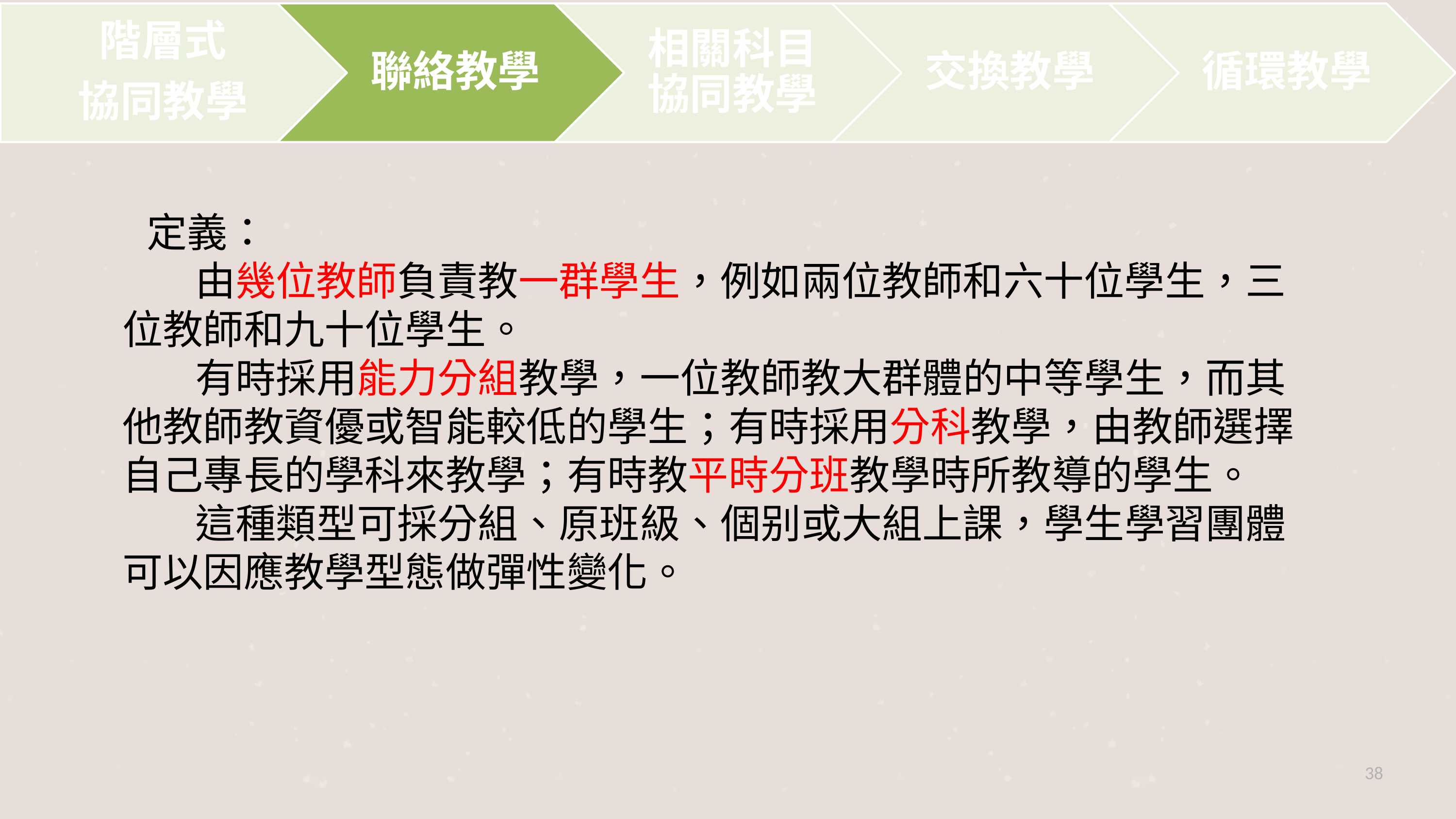

階層式
協同教學
聯絡教學
相關科目協同教學
交換教學
循環教學
定義：
	由幾位教師負責教一群學生，例如兩位教師和六十位學生，三位教師和九十位學生。
	有時採用能力分組教學，一位教師教大群體的中等學生，而其他教師教資優或智能較低的學生；有時採用分科教學，由教師選擇自己專長的學科來教學；有時教平時分班教學時所教導的學生。
	這種類型可採分組、原班級、個别或大組上課，學生學習團體可以因應教學型態做彈性變化。
38